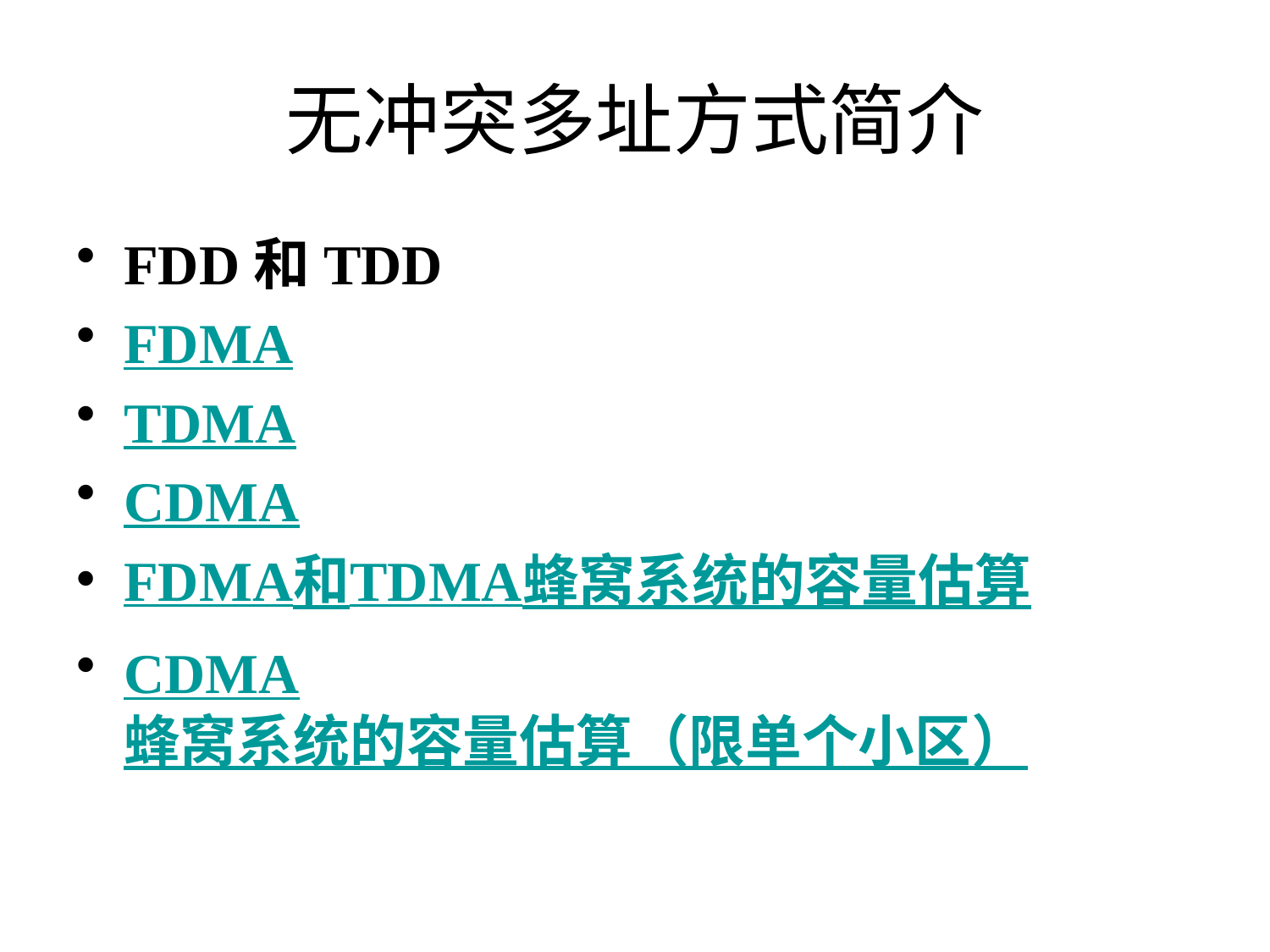

# 无冲突多址方式简介
FDD和TDD
FDMA
TDMA
CDMA
FDMA和TDMA蜂窝系统的容量估算
CDMA蜂窝系统的容量估算（限单个小区）